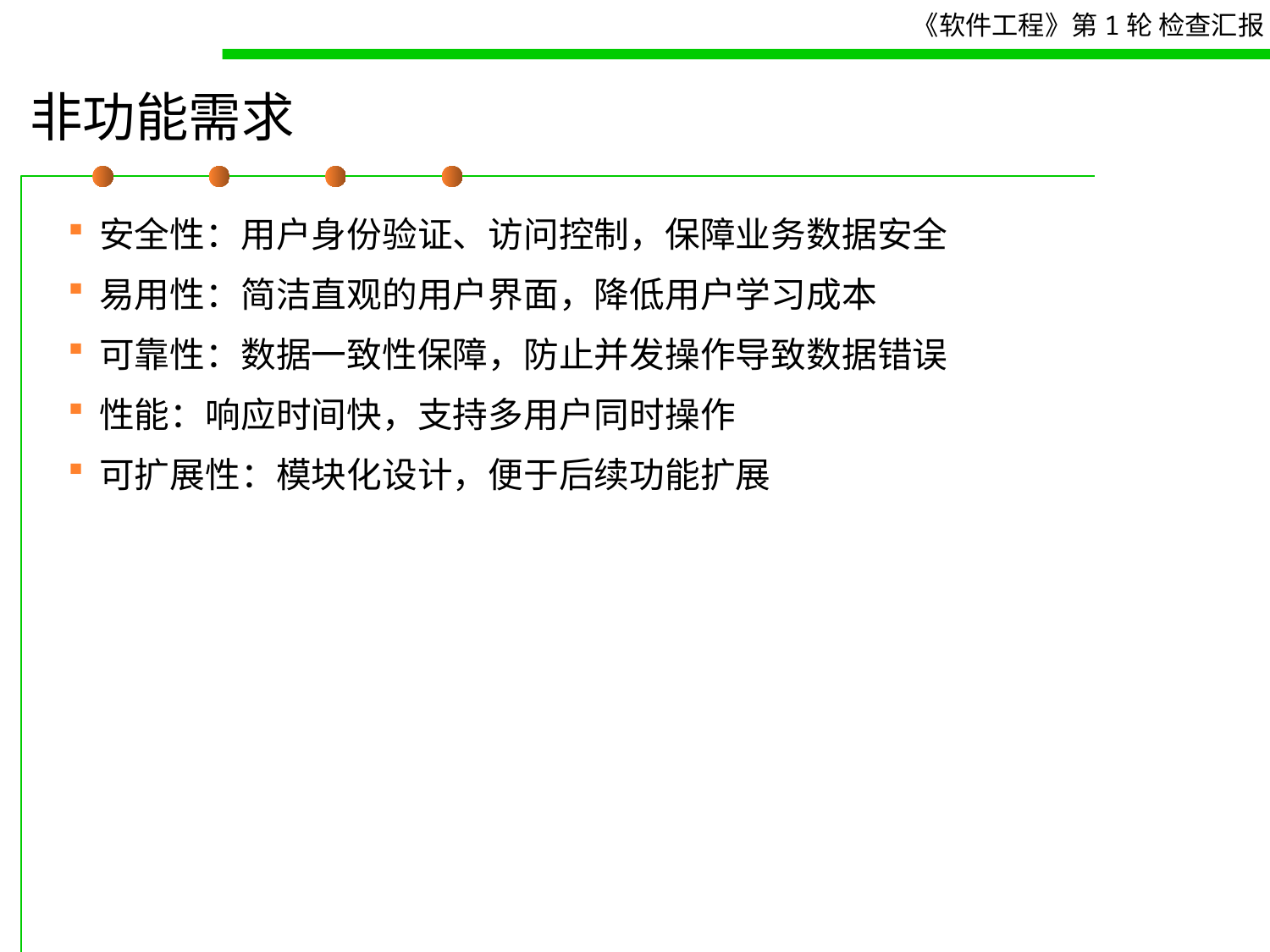

# 非功能需求
安全性：用户身份验证、访问控制，保障业务数据安全
易用性：简洁直观的用户界面，降低用户学习成本
可靠性：数据一致性保障，防止并发操作导致数据错误
性能：响应时间快，支持多用户同时操作
可扩展性：模块化设计，便于后续功能扩展